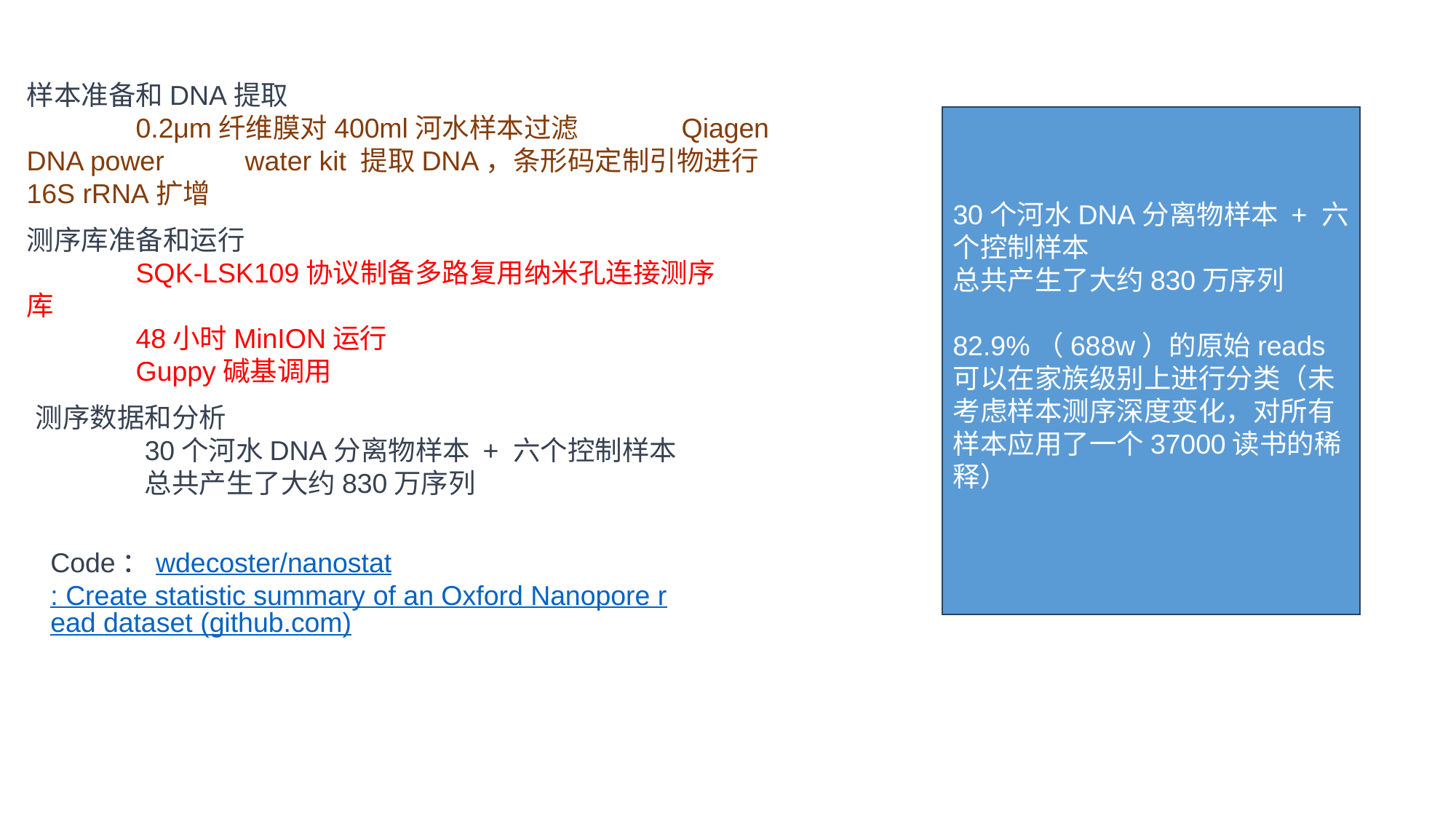

样本准备和DNA提取
	0.2μm纤维膜对400ml河水样本过滤	Qiagen DNA power 	water kit 提取DNA，条形码定制引物进行16S rRNA扩增
30个河水DNA分离物样本 + 六个控制样本
总共产生了大约830万序列

82.9%（688w）的原始reads可以在家族级别上进行分类（未考虑样本测序深度变化，对所有样本应用了一个37000读书的稀释）

测序库准备和运行
	SQK-LSK109协议制备多路复用纳米孔连接测序库
	48小时MinION运行
	Guppy碱基调用
测序数据和分析
	30个河水DNA分离物样本 + 六个控制样本
	总共产生了大约830万序列
Code：wdecoster/nanostat: Create statistic summary of an Oxford Nanopore read dataset (github.com)